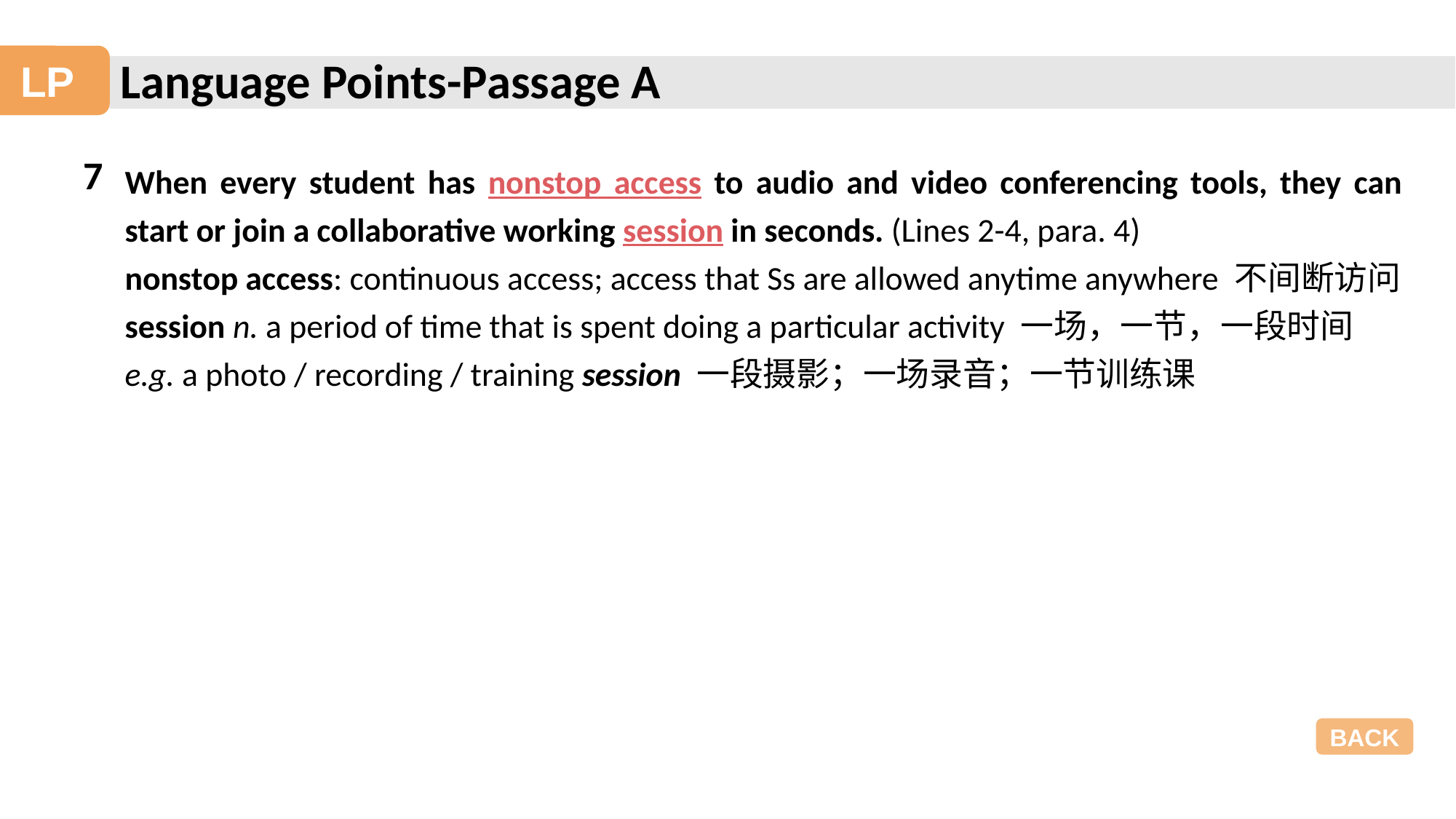

Language Points-Passage A
LP

7
When every student has nonstop access to audio and video conferencing tools, they can start or join a collaborative working session in seconds. (Lines 2-4, para. 4)
nonstop access: continuous access; access that Ss are allowed anytime anywhere 不间断访问
session n. a period of time that is spent doing a particular activity 一场，一节，一段时间
e.g. a photo / recording / training session 一段摄影；一场录音；一节训练课
BACK